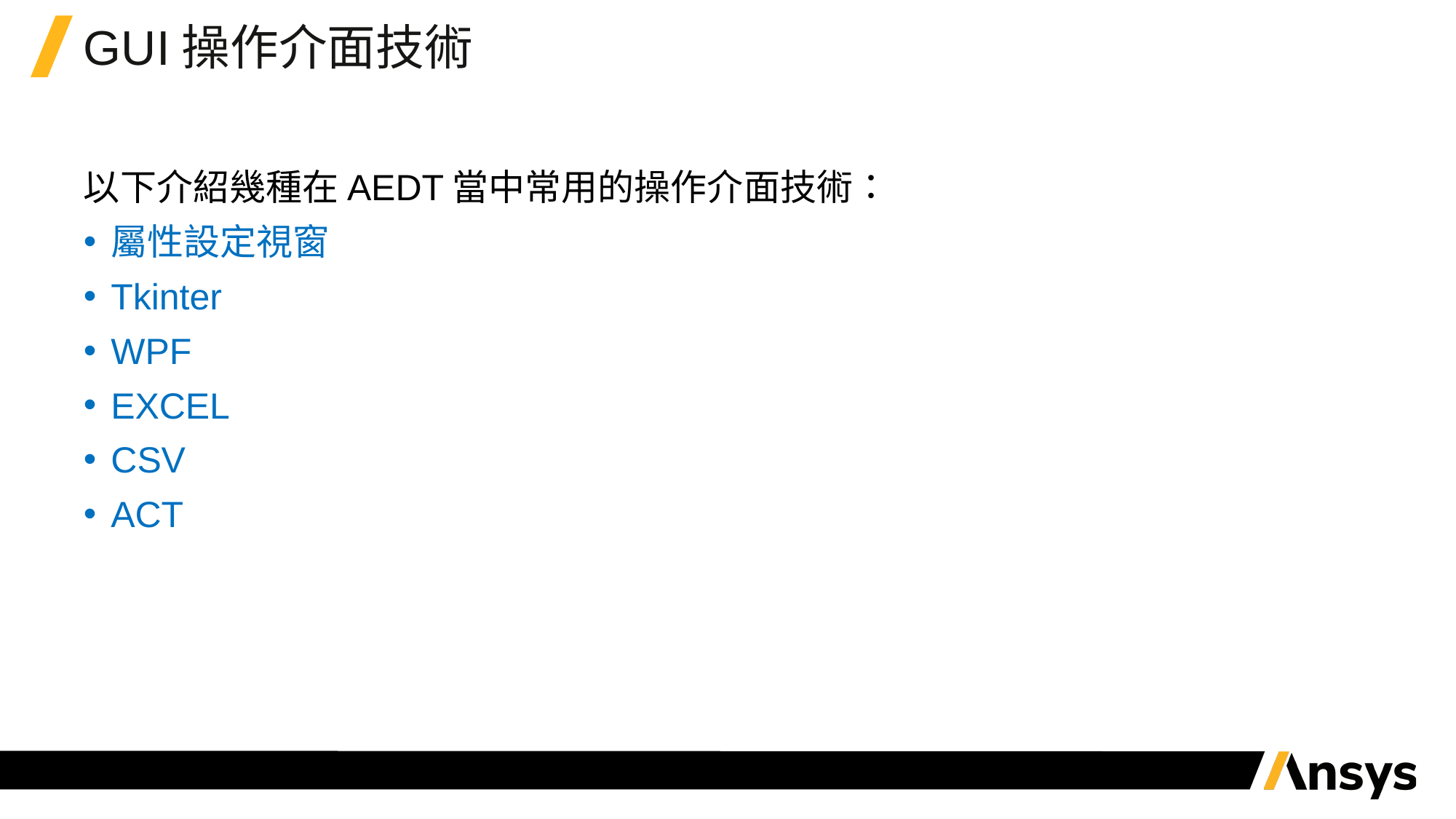

# GUI操作介面技術
以下介紹幾種在AEDT當中常用的操作介面技術：
屬性設定視窗
Tkinter
WPF
EXCEL
CSV
ACT